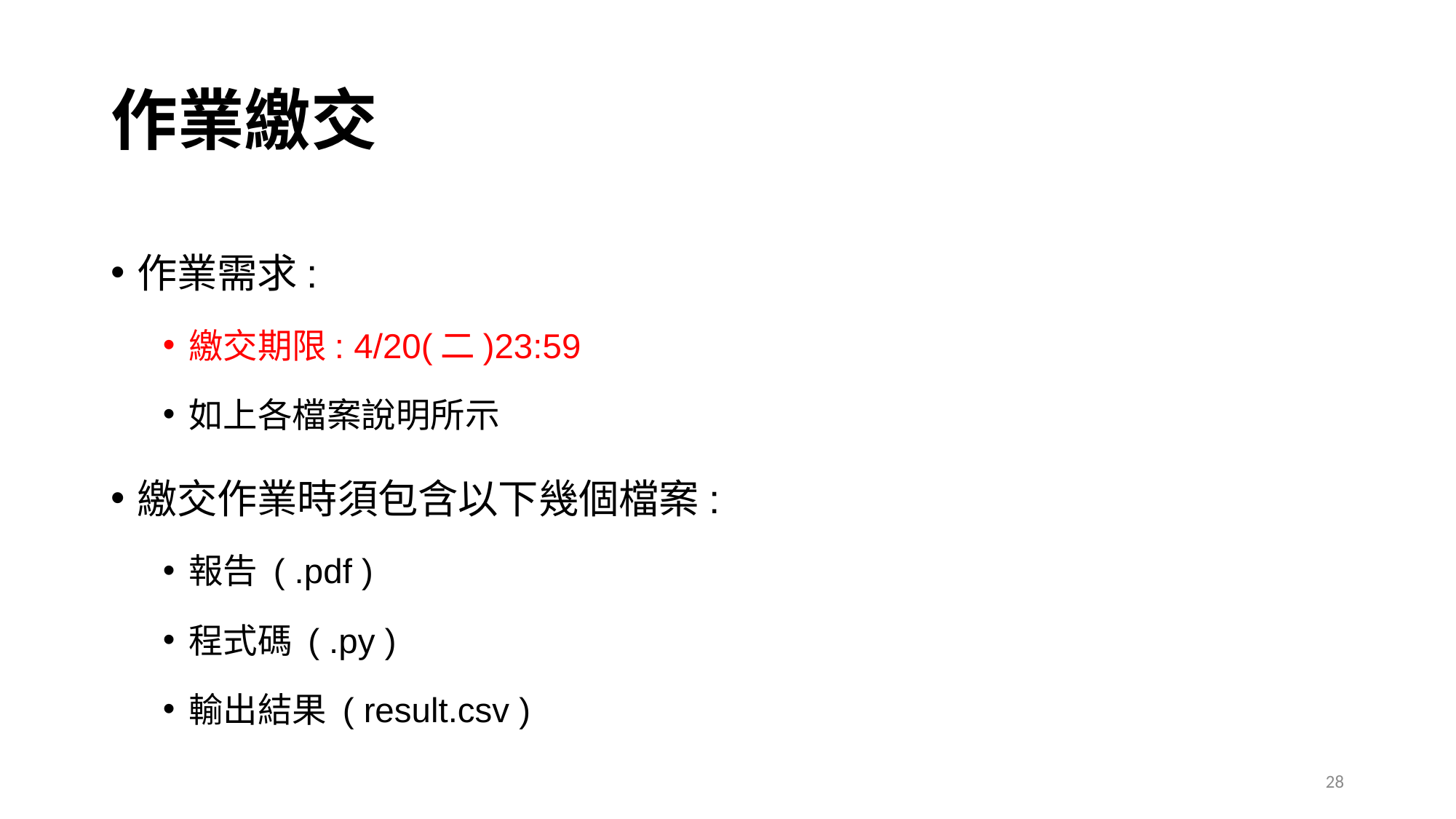

# 作業繳交
作業需求:
繳交期限: 4/20(二)23:59
如上各檔案說明所示
繳交作業時須包含以下幾個檔案:
報告 ( .pdf )
程式碼 ( .py )
輸出結果 ( result.csv )
28